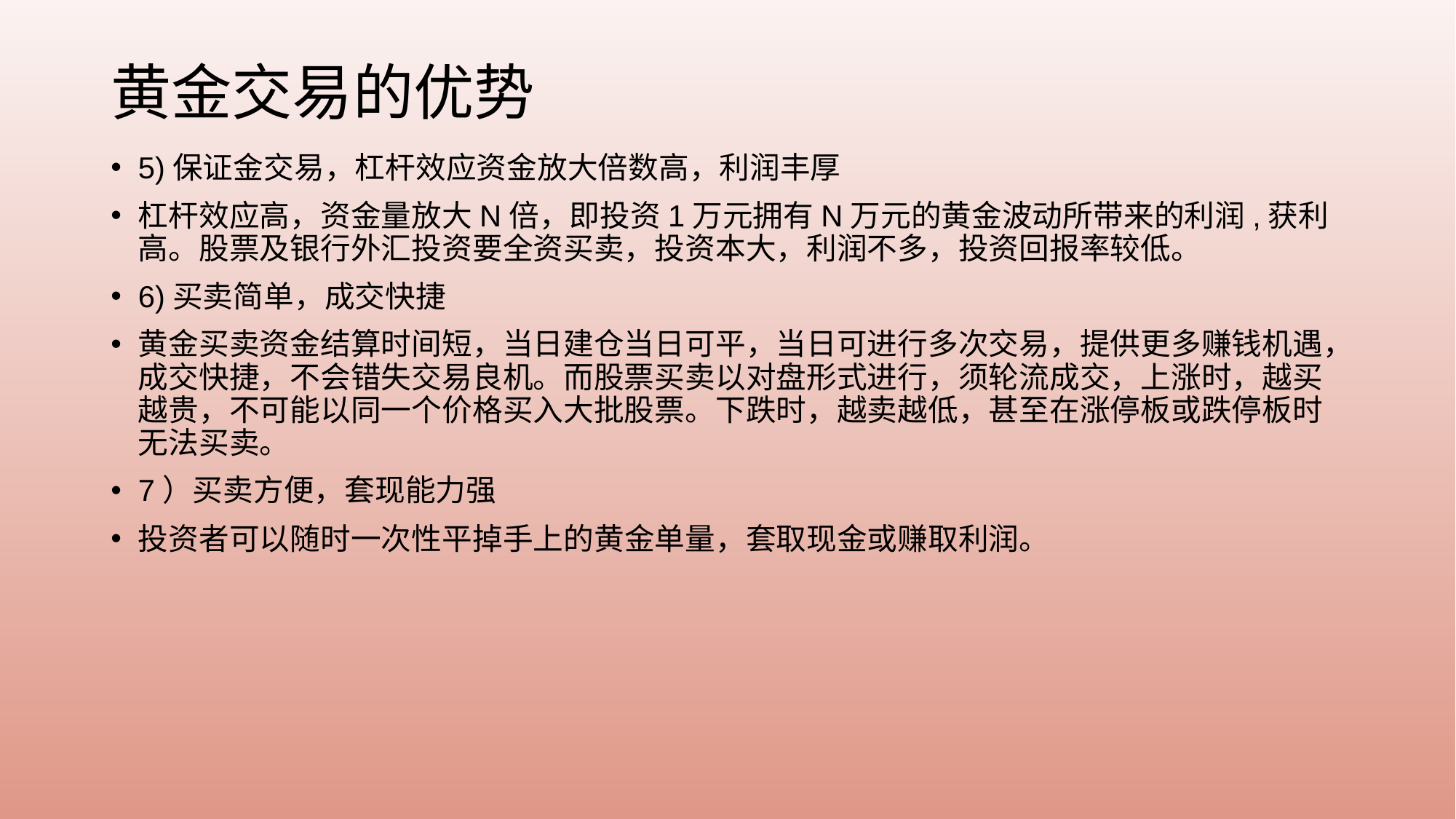

# 黄金交易的优势
5)保证金交易，杠杆效应资金放大倍数高，利润丰厚
杠杆效应高，资金量放大N倍，即投资1万元拥有N万元的黄金波动所带来的利润,获利高。股票及银行外汇投资要全资买卖，投资本大，利润不多，投资回报率较低。
6)买卖简单，成交快捷
黄金买卖资金结算时间短，当日建仓当日可平，当日可进行多次交易，提供更多赚钱机遇，成交快捷，不会错失交易良机。而股票买卖以对盘形式进行，须轮流成交，上涨时，越买越贵，不可能以同一个价格买入大批股票。下跌时，越卖越低，甚至在涨停板或跌停板时无法买卖。
7）买卖方便，套现能力强
投资者可以随时一次性平掉手上的黄金单量，套取现金或赚取利润。